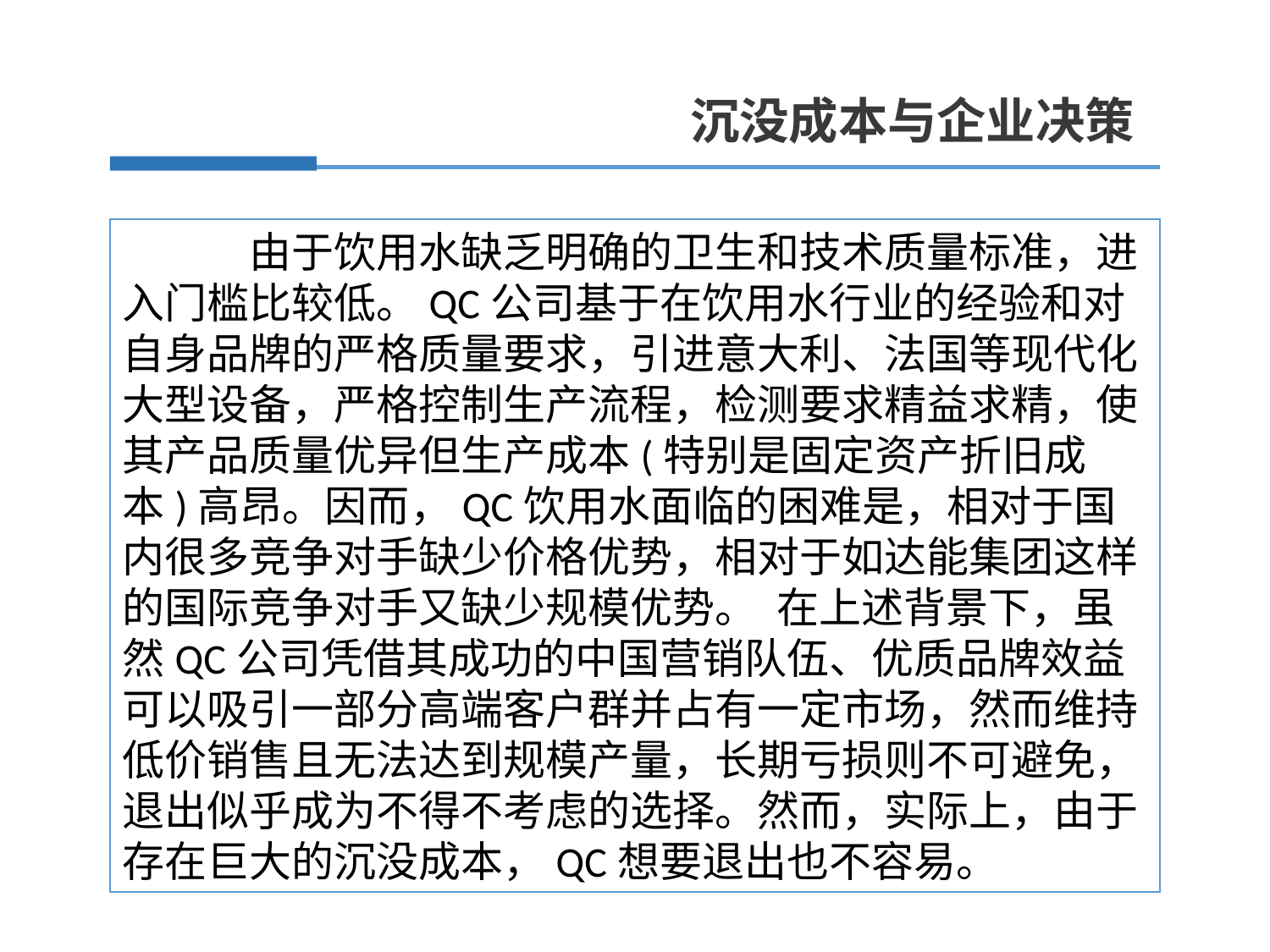

沉没成本与企业决策

	由于饮用水缺乏明确的卫生和技术质量标准，进入门槛比较低。QC公司基于在饮用水行业的经验和对自身品牌的严格质量要求，引进意大利、法国等现代化大型设备，严格控制生产流程，检测要求精益求精，使其产品质量优异但生产成本(特别是固定资产折旧成本)高昂。因而，QC饮用水面临的困难是，相对于国内很多竞争对手缺少价格优势，相对于如达能集团这样的国际竞争对手又缺少规模优势。  在上述背景下，虽然QC公司凭借其成功的中国营销队伍、优质品牌效益可以吸引一部分高端客户群并占有一定市场，然而维持低价销售且无法达到规模产量，长期亏损则不可避免，退出似乎成为不得不考虑的选择。然而，实际上，由于存在巨大的沉没成本，QC想要退出也不容易。